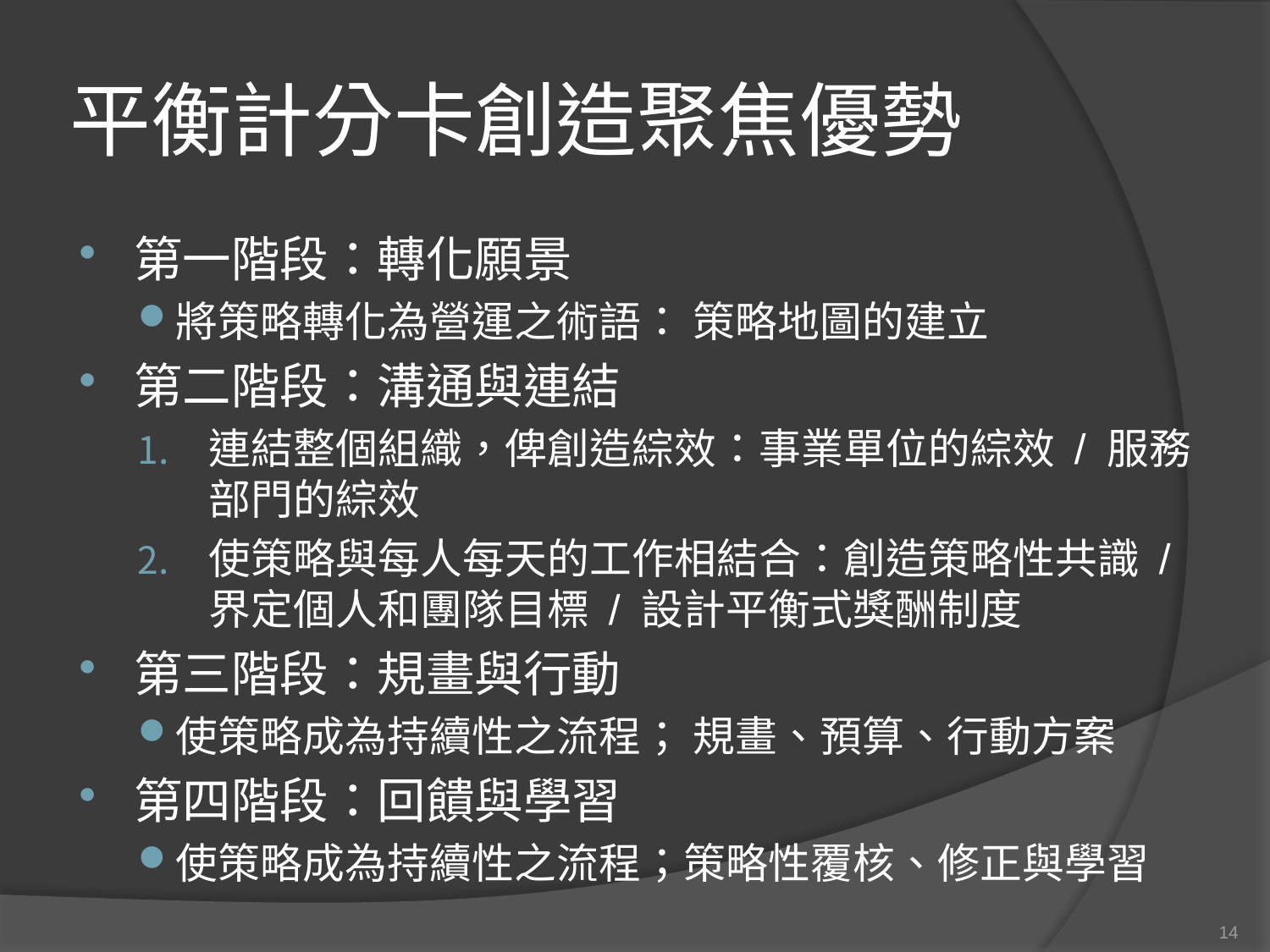

# 平衡計分卡創造聚焦優勢
第一階段：轉化願景
將策略轉化為營運之術語： 策略地圖的建立
第二階段：溝通與連結
連結整個組織，俾創造綜效：事業單位的綜效 / 服務部門的綜效
使策略與每人每天的工作相結合：創造策略性共識 / 界定個人和團隊目標 / 設計平衡式獎酬制度
第三階段：規畫與行動
使策略成為持續性之流程； 規畫、預算、行動方案
第四階段：回饋與學習
使策略成為持續性之流程；策略性覆核、修正與學習

14